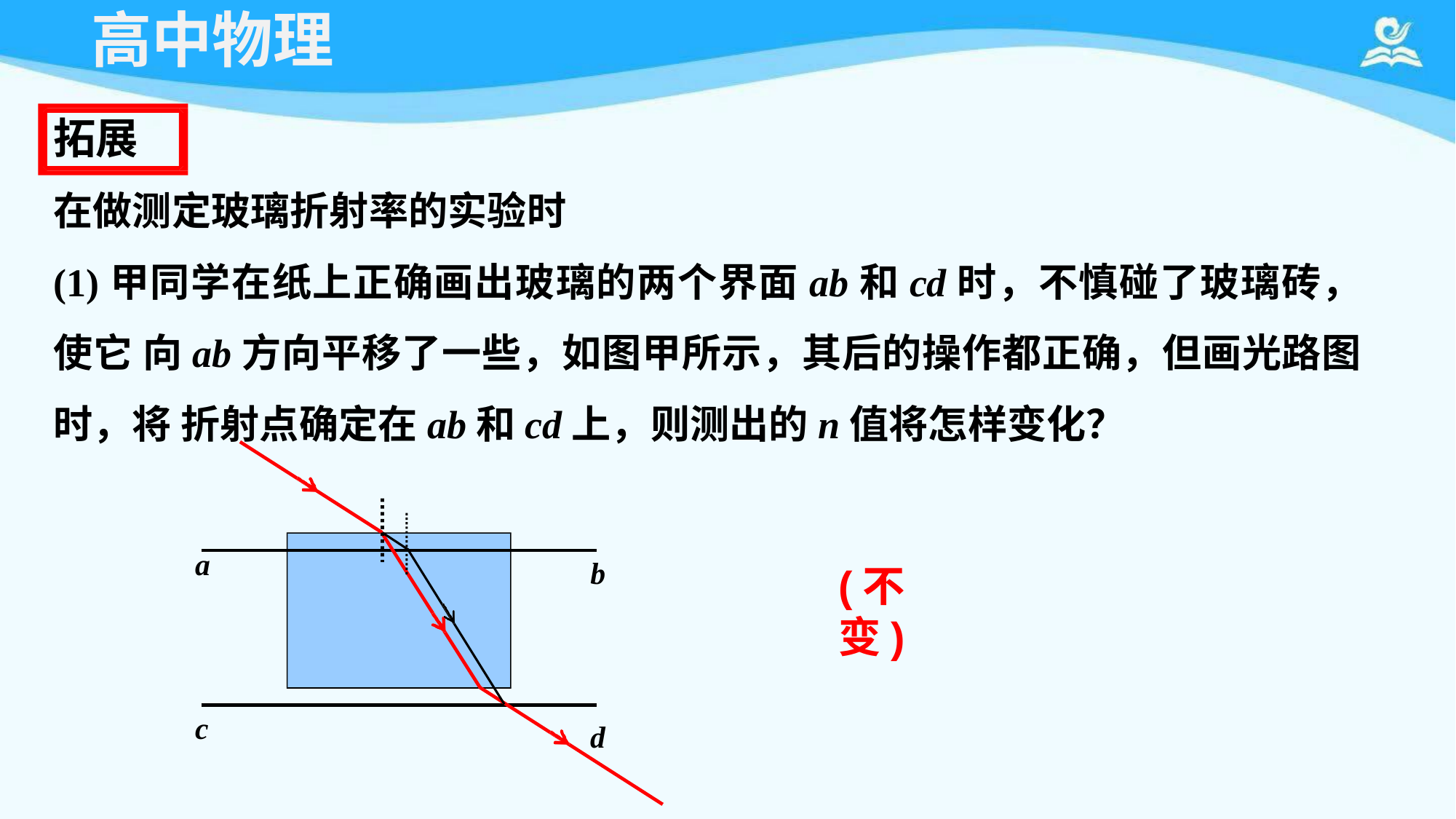

# 高中物理
拓展
在做测定玻璃折射率的实验时
(1)甲同学在纸上正确画出玻璃的两个界面ab和cd时，不慎碰了玻璃砖，使它 向ab方向平移了一些，如图甲所示，其后的操作都正确，但画光路图时，将 折射点确定在ab和cd上，则测出的n值将怎样变化？

a

b

(不变)

c
d